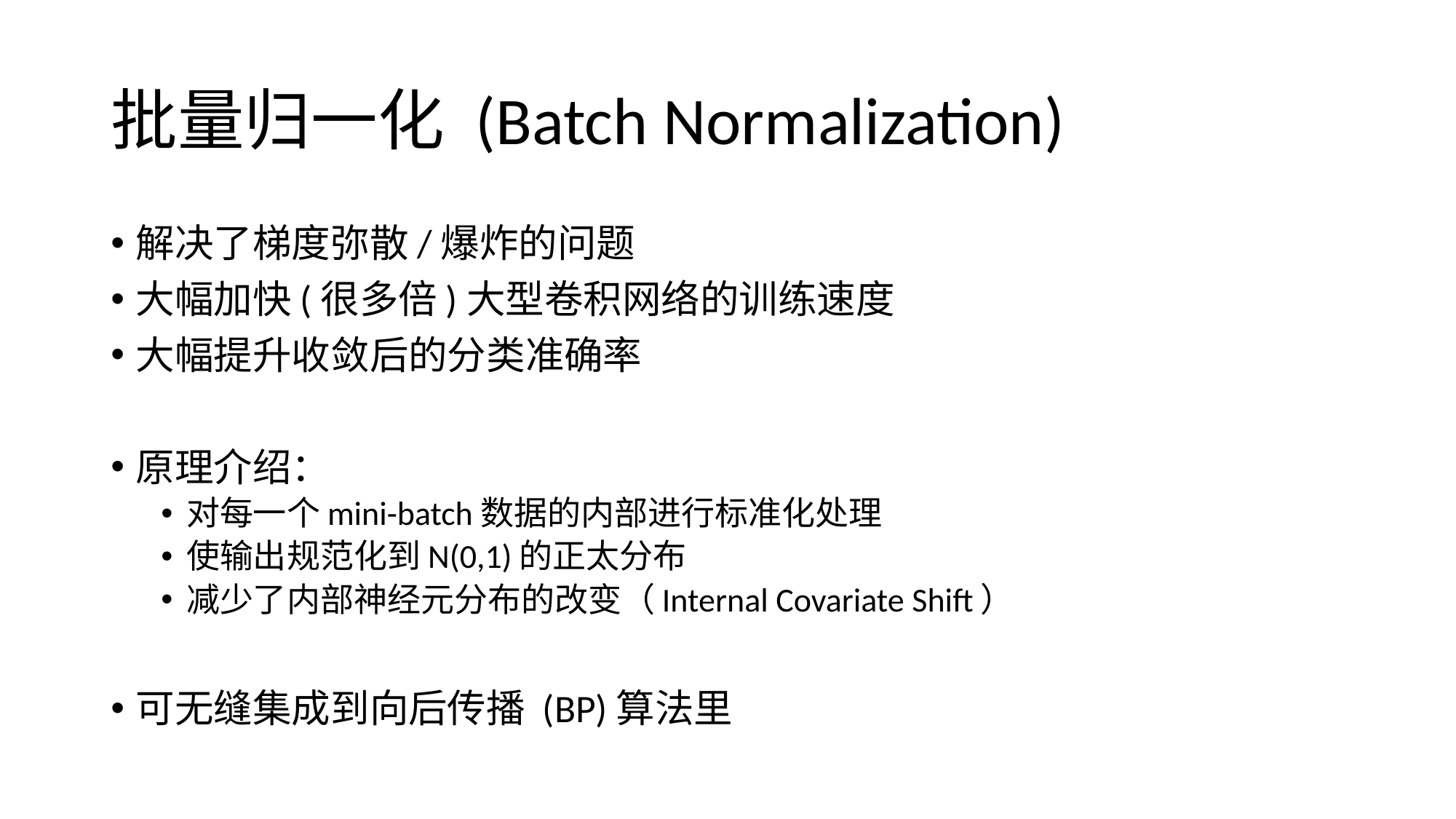

# 批量归一化 (Batch Normalization)
解决了梯度弥散/爆炸的问题
大幅加快(很多倍)大型卷积网络的训练速度
大幅提升收敛后的分类准确率

原理介绍：
对每一个mini-batch数据的内部进行标准化处理
使输出规范化到N(0,1)的正太分布
减少了内部神经元分布的改变（Internal Covariate Shift）

可无缝集成到向后传播 (BP)算法里